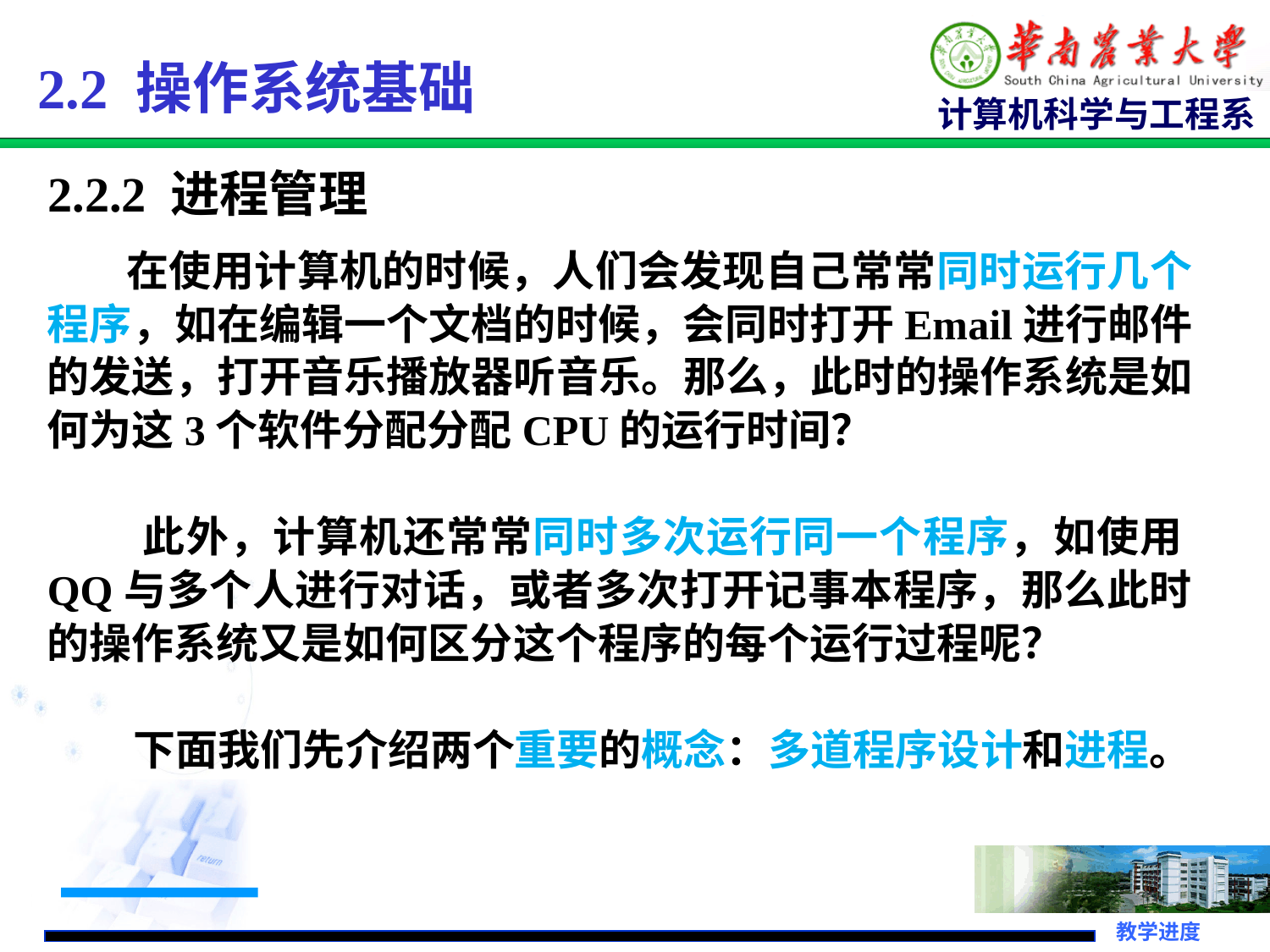

2.2 操作系统基础
2.2.2 进程管理
       在使用计算机的时候，人们会发现自己常常同时运行几个程序，如在编辑一个文档的时候，会同时打开Email进行邮件的发送，打开音乐播放器听音乐。那么，此时的操作系统是如何为这3个软件分配分配CPU的运行时间？

        此外，计算机还常常同时多次运行同一个程序，如使用QQ与多个人进行对话，或者多次打开记事本程序，那么此时的操作系统又是如何区分这个程序的每个运行过程呢？

        下面我们先介绍两个重要的概念：多道程序设计和进程。